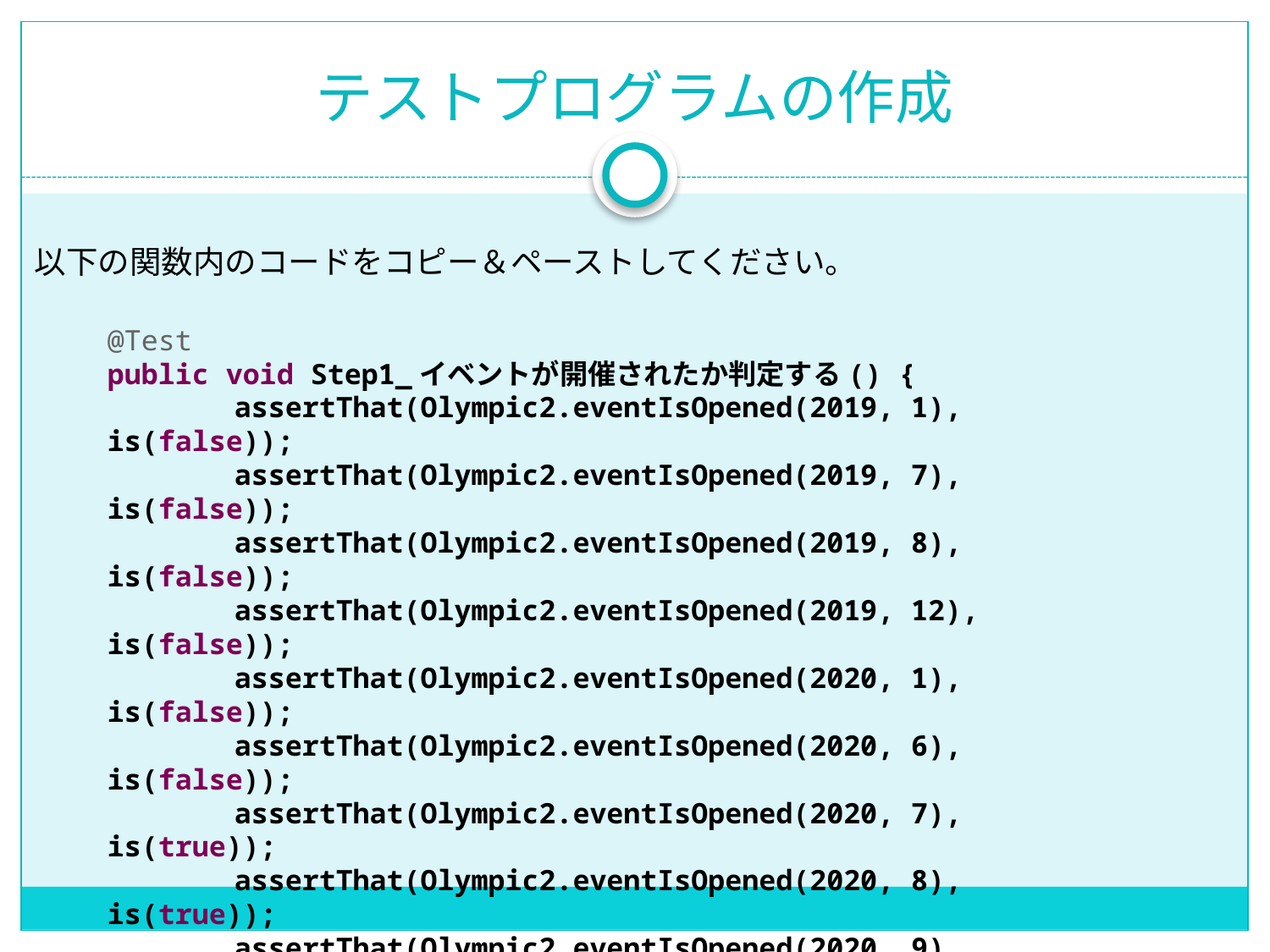

# テストプログラムの作成
以下の関数内のコードをコピー＆ペーストしてください。
@Test
public void Step1_イベントが開催されたか判定する() {
	assertThat(Olympic2.eventIsOpened(2019, 1), is(false));
	assertThat(Olympic2.eventIsOpened(2019, 7), is(false));
	assertThat(Olympic2.eventIsOpened(2019, 8), is(false));
	assertThat(Olympic2.eventIsOpened(2019, 12), is(false));
	assertThat(Olympic2.eventIsOpened(2020, 1), is(false));
	assertThat(Olympic2.eventIsOpened(2020, 6), is(false));
	assertThat(Olympic2.eventIsOpened(2020, 7), is(true));
	assertThat(Olympic2.eventIsOpened(2020, 8), is(true));
	assertThat(Olympic2.eventIsOpened(2020, 9), is(true));
	assertThat(Olympic2.eventIsOpened(2020, 12), is(true));
	assertThat(Olympic2.eventIsOpened(2021, 1), is(true));
	assertThat(Olympic2.eventIsOpened(2021, 7), is(true));
	assertThat(Olympic2.eventIsOpened(2021, 8), is(true));
}